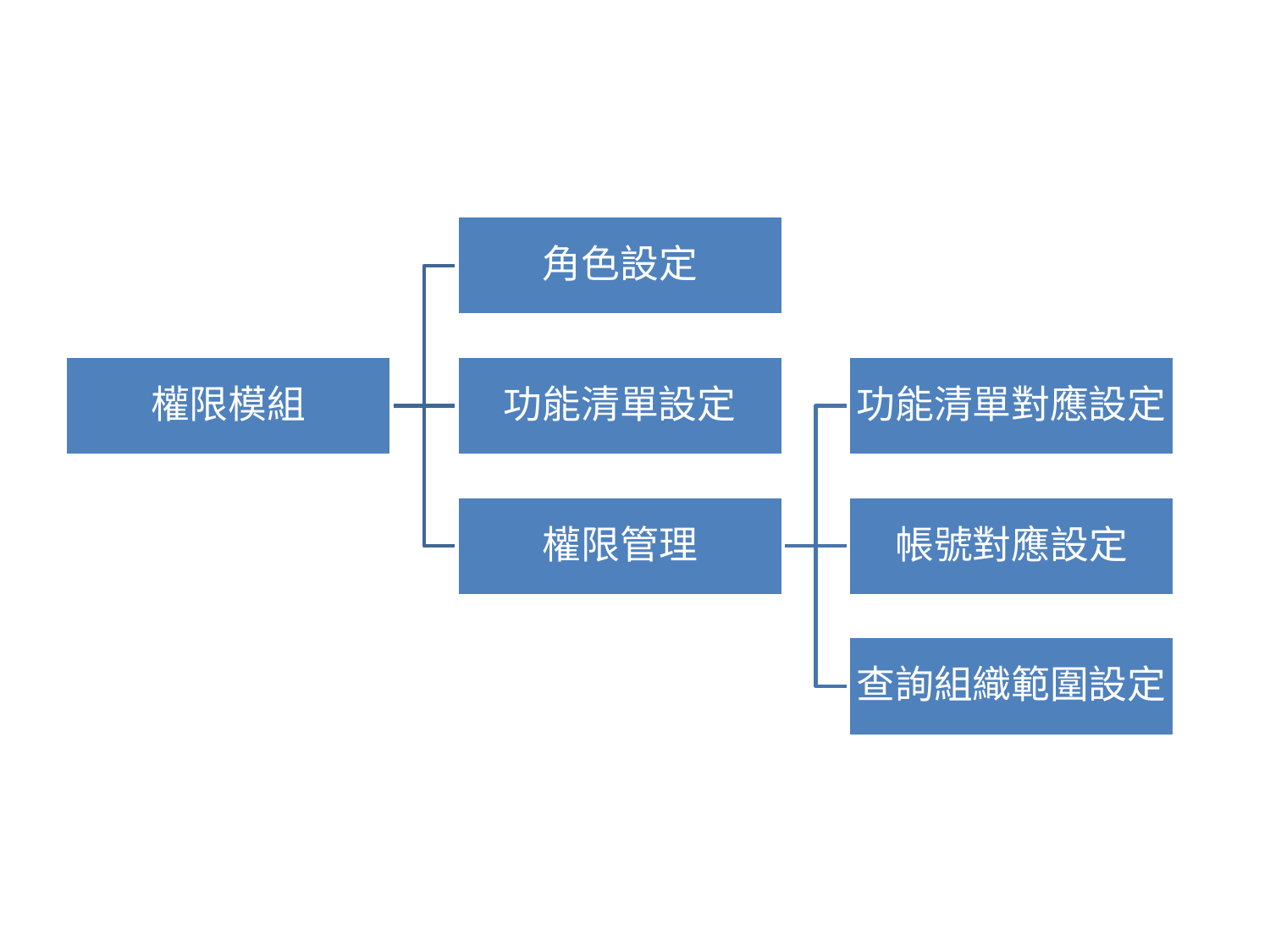

權限模組
角色設定
功能清單設定
權限管理
功能清單對應設定
帳號對應設定
查詢組織範圍設定